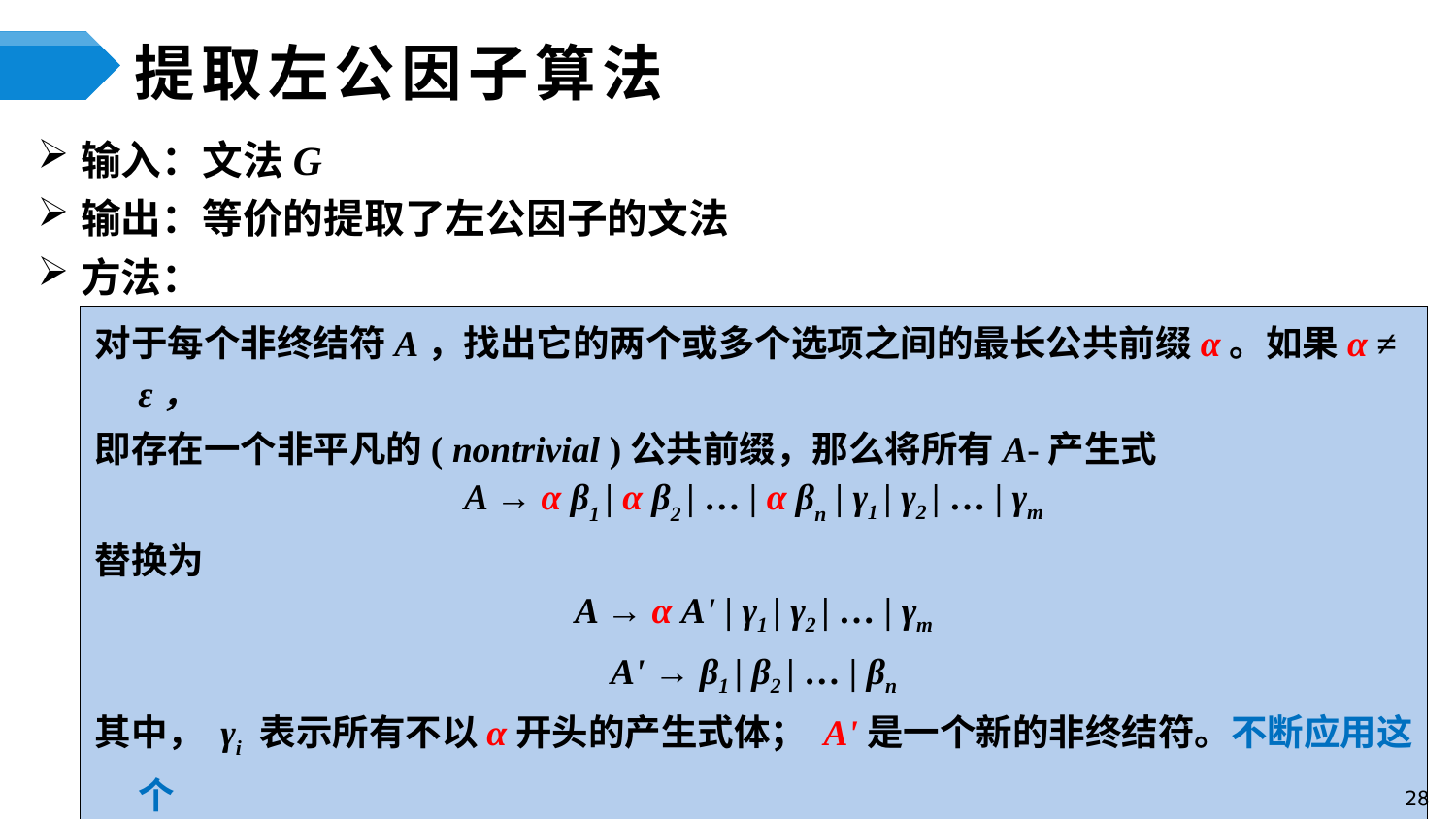

# 提取左公因子算法
输入：文法G
输出：等价的提取了左公因子的文法
方法：

对于每个非终结符A，找出它的两个或多个选项之间的最长公共前缀α。如果α ≠ ε，
即存在一个非平凡的( nontrivial )公共前缀，那么将所有A-产生式
A → α β1 | α β2 | … | α βn | γ1 | γ2 | … | γm
替换为
A → α A' | γ1 | γ2 | … | γm
A' → β1 | β2 | … | βn
其中， γi 表示所有不以α开头的产生式体； A'是一个新的非终结符。不断应用这个
转换，直到每个非终结符的任意两个产生式体都没有公共前缀为止
28